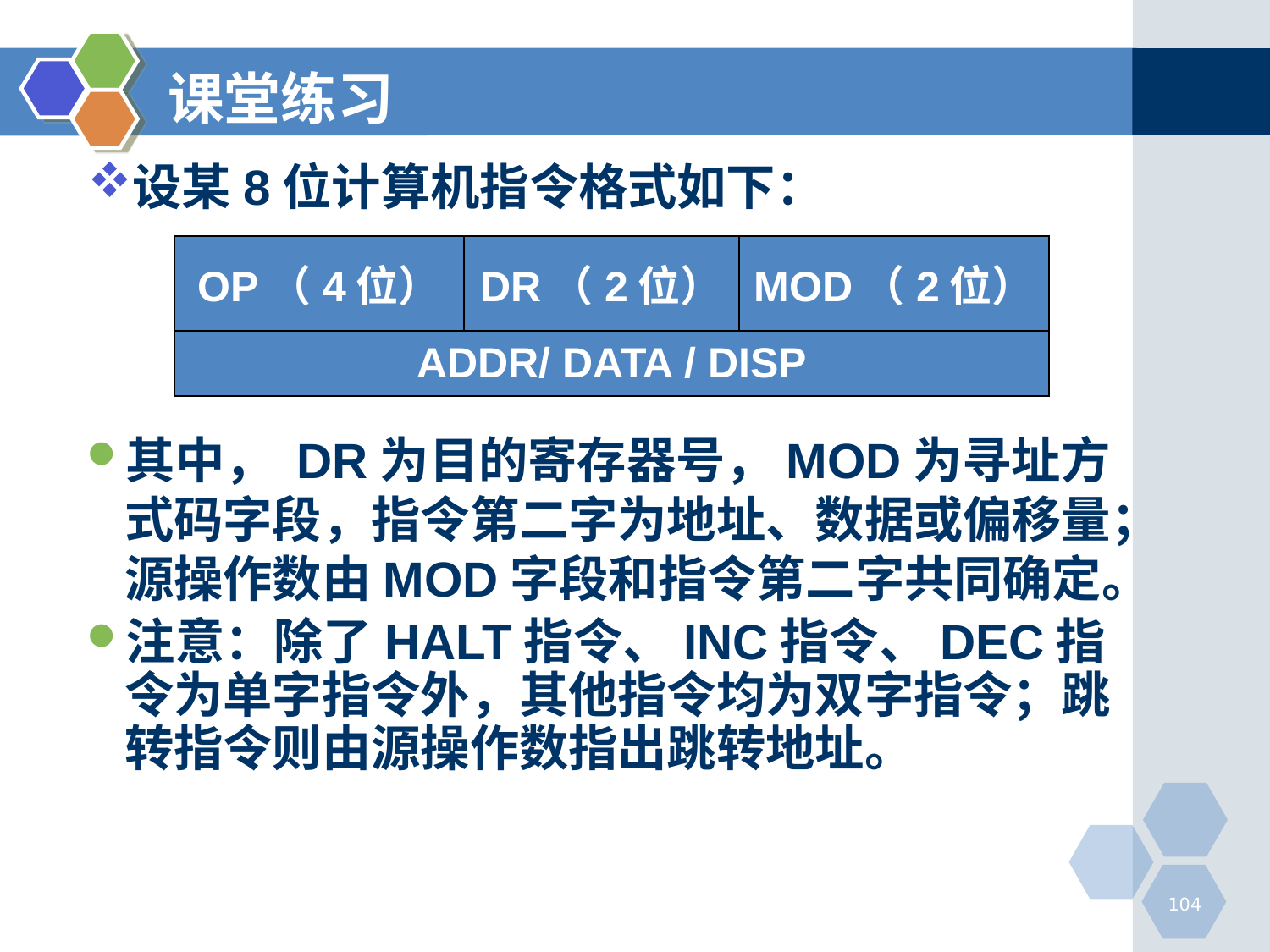

# 课堂练习
设某8位计算机指令格式如下：
| OP（4位） | DR（2位） | MOD（2位） |
| --- | --- | --- |
| ADDR/ DATA / DISP |  |  |
其中， DR为目的寄存器号，MOD为寻址方式码字段，指令第二字为地址、数据或偏移量；源操作数由MOD字段和指令第二字共同确定。
注意：除了HALT指令、INC指令、DEC指令为单字指令外，其他指令均为双字指令；跳转指令则由源操作数指出跳转地址。
104